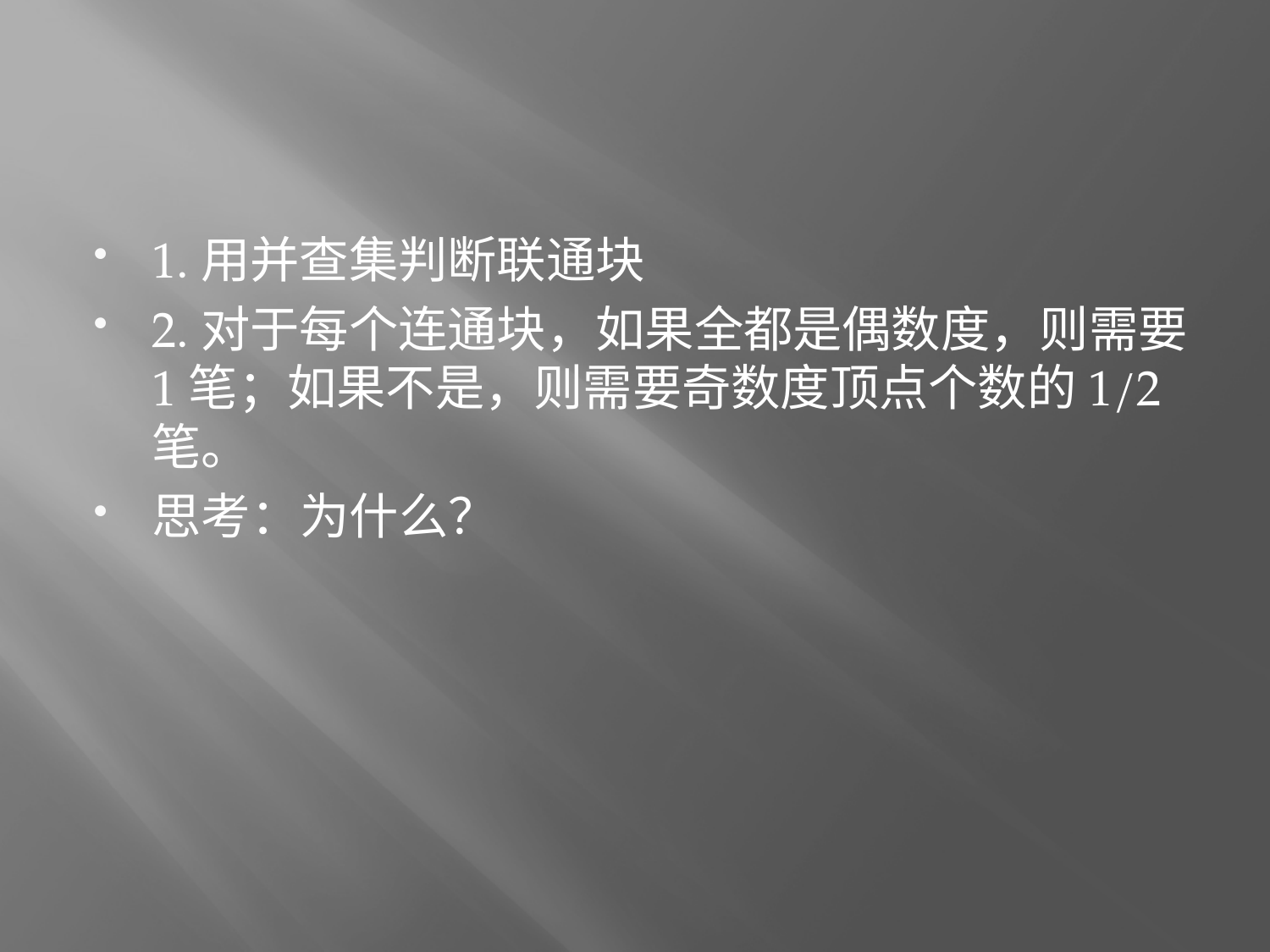

#
1.用并查集判断联通块
2.对于每个连通块，如果全都是偶数度，则需要1笔；如果不是，则需要奇数度顶点个数的1/2笔。
思考：为什么？